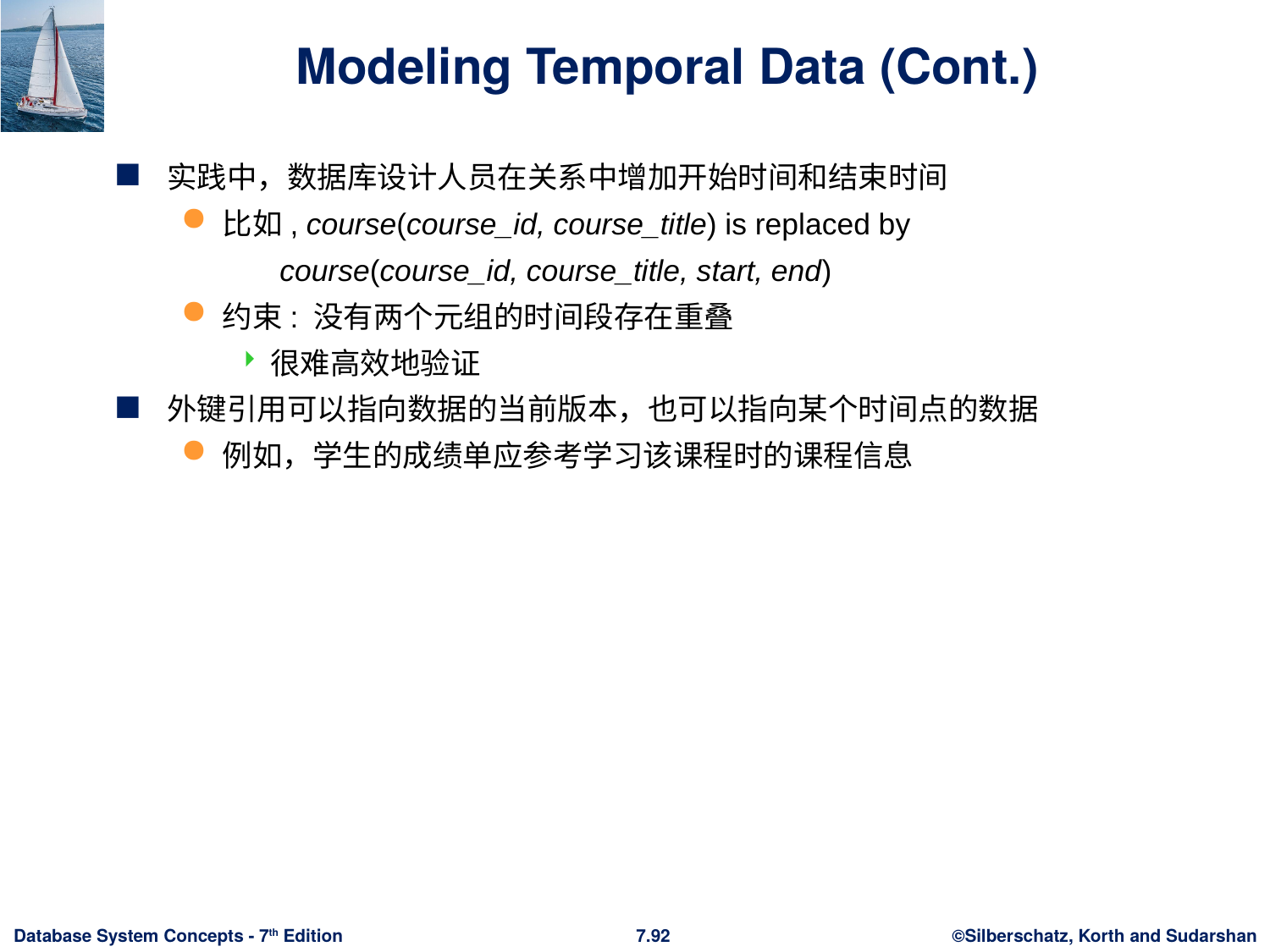

# Modeling Temporal Data (Cont.)
实践中，数据库设计人员在关系中增加开始时间和结束时间
比如, course(course_id, course_title) is replaced by
     course(course_id, course_title, start, end)
约束: 没有两个元组的时间段存在重叠
很难高效地验证
外键引用可以指向数据的当前版本，也可以指向某个时间点的数据
例如，学生的成绩单应参考学习该课程时的课程信息